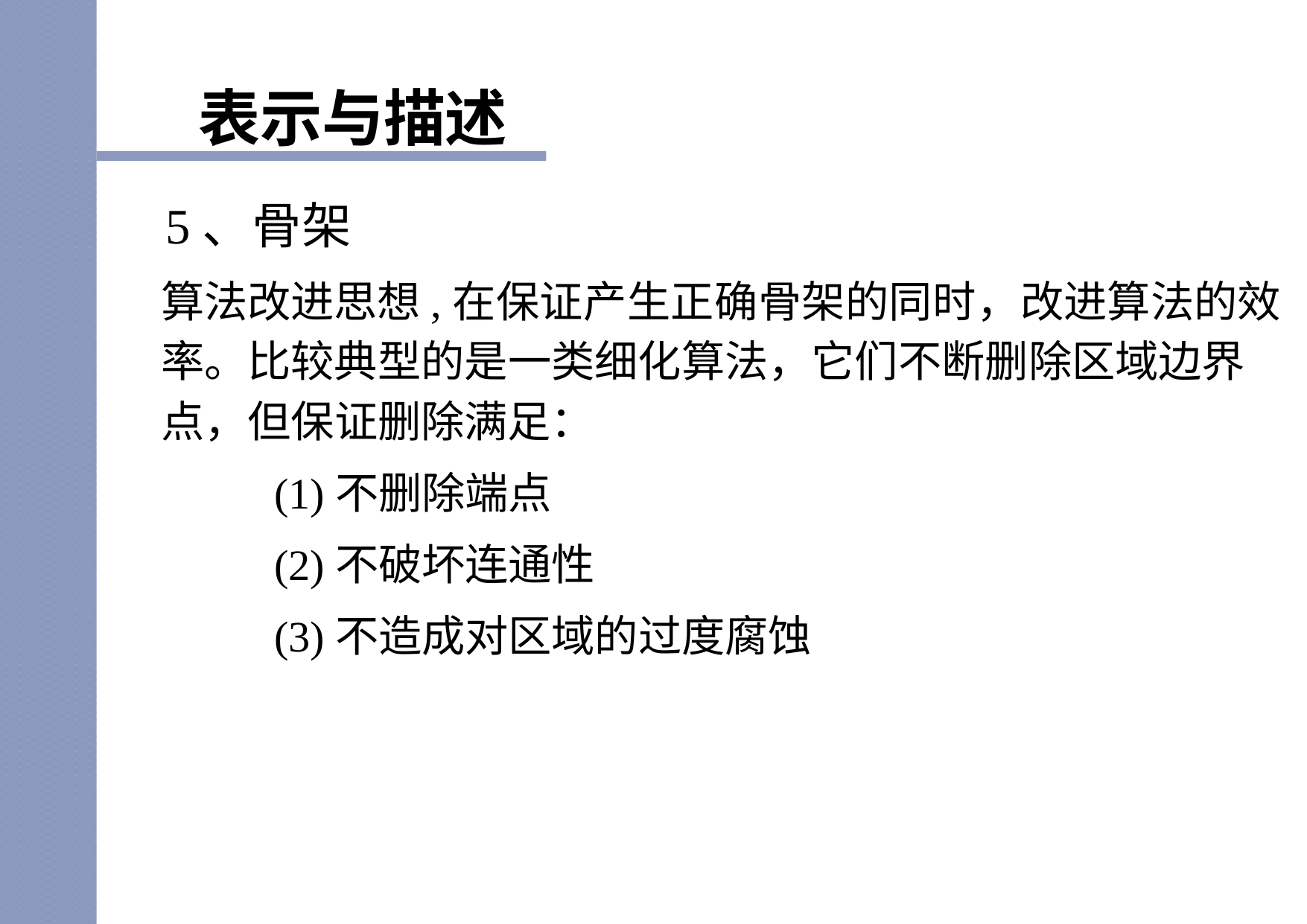

# 表示与描述
5、骨架
算法改进思想,在保证产生正确骨架的同时，改进算法的效率。比较典型的是一类细化算法，它们不断删除区域边界点，但保证删除满足：
(1)不删除端点
(2)不破坏连通性
(3)不造成对区域的过度腐蚀